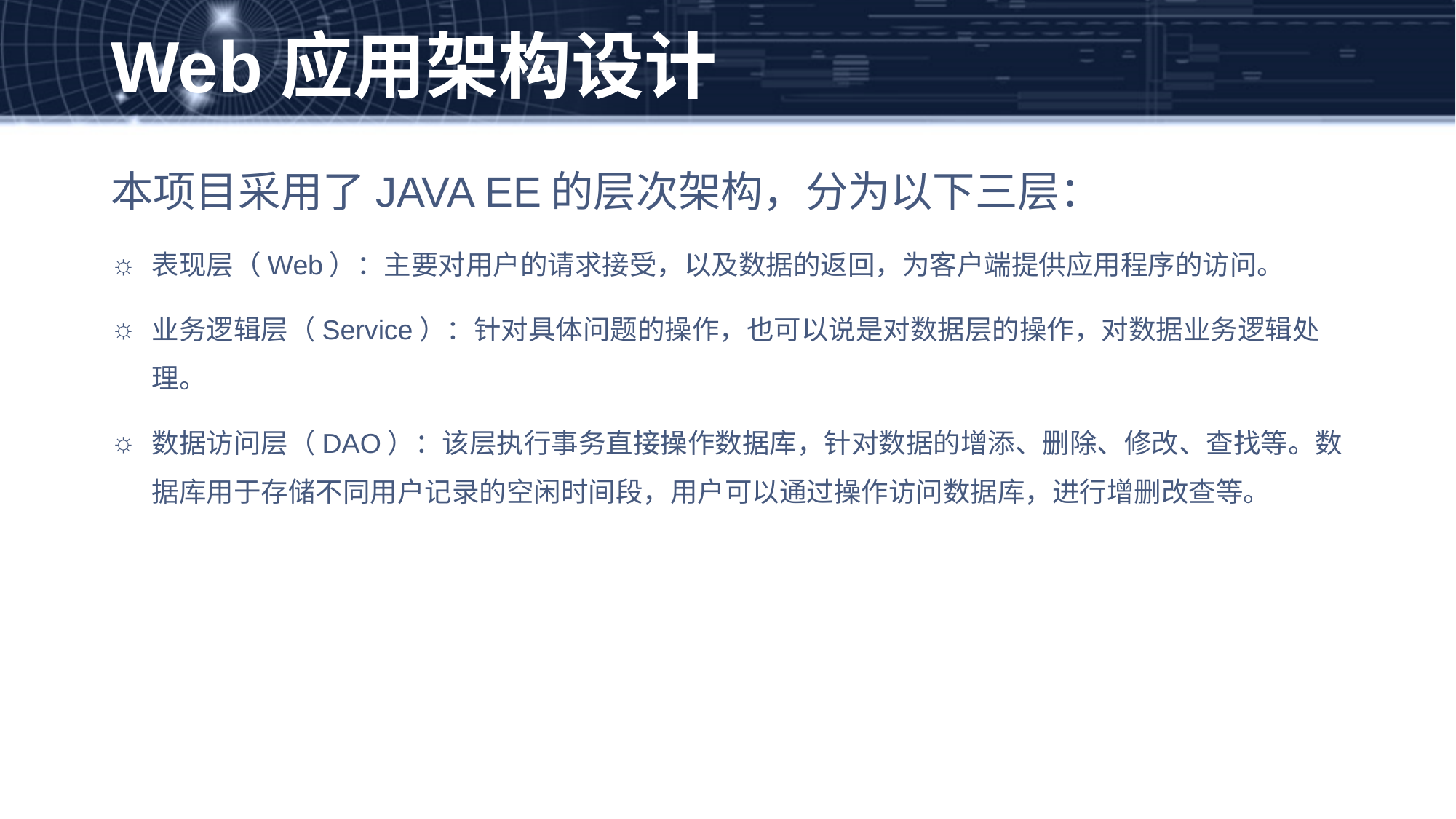

# Web应用架构设计
本项目采用了JAVA EE的层次架构，分为以下三层：
表现层（Web）：主要对用户的请求接受，以及数据的返回，为客户端提供应用程序的访问。
业务逻辑层（Service）：针对具体问题的操作，也可以说是对数据层的操作，对数据业务逻辑处理。
数据访问层（DAO）：该层执行事务直接操作数据库，针对数据的增添、删除、修改、查找等。数据库用于存储不同用户记录的空闲时间段，用户可以通过操作访问数据库，进行增删改查等。